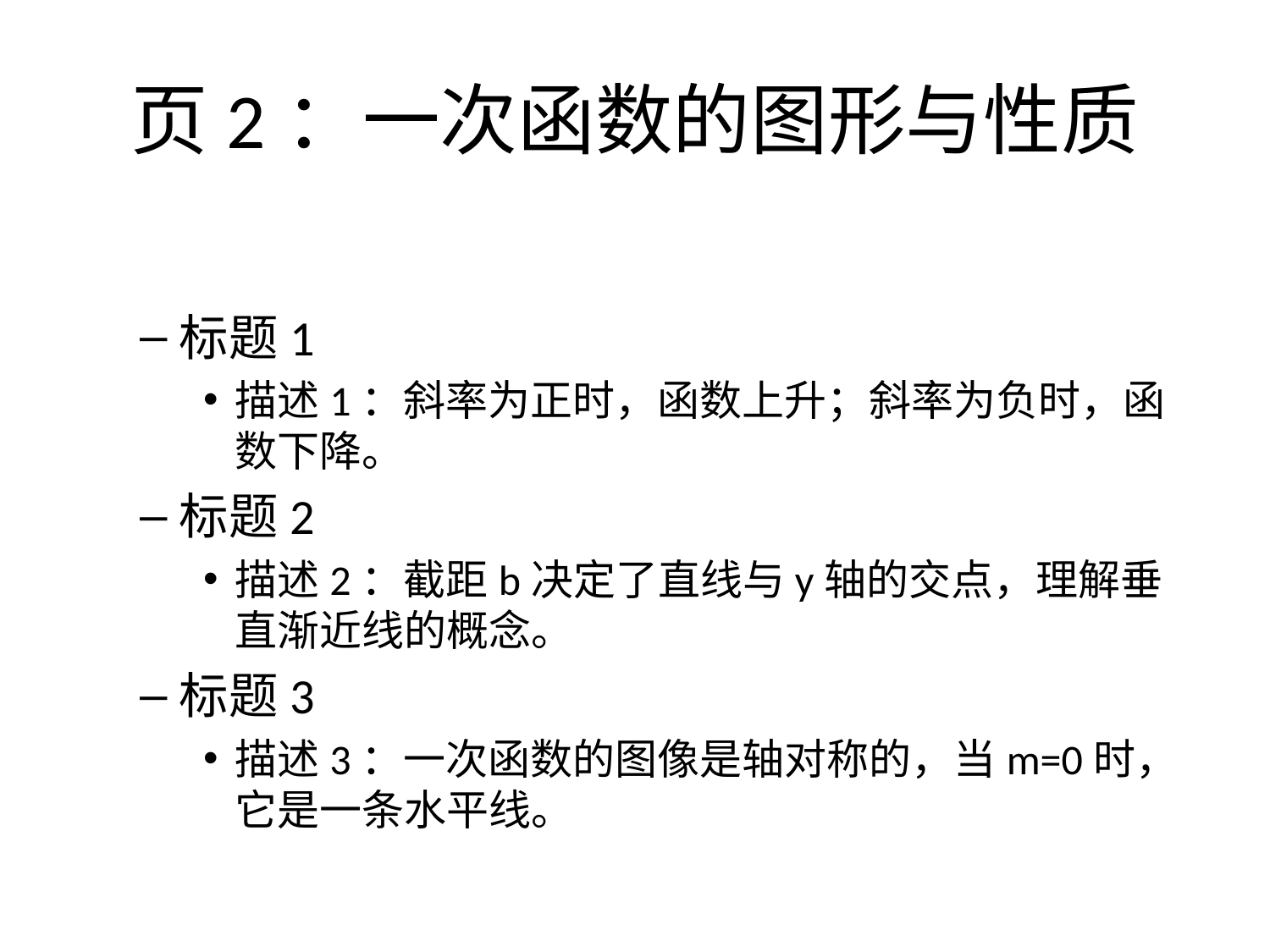

# 页2：一次函数的图形与性质

标题1
描述1：斜率为正时，函数上升；斜率为负时，函数下降。
标题2
描述2：截距b决定了直线与y轴的交点，理解垂直渐近线的概念。
标题3
描述3：一次函数的图像是轴对称的，当m=0时，它是一条水平线。